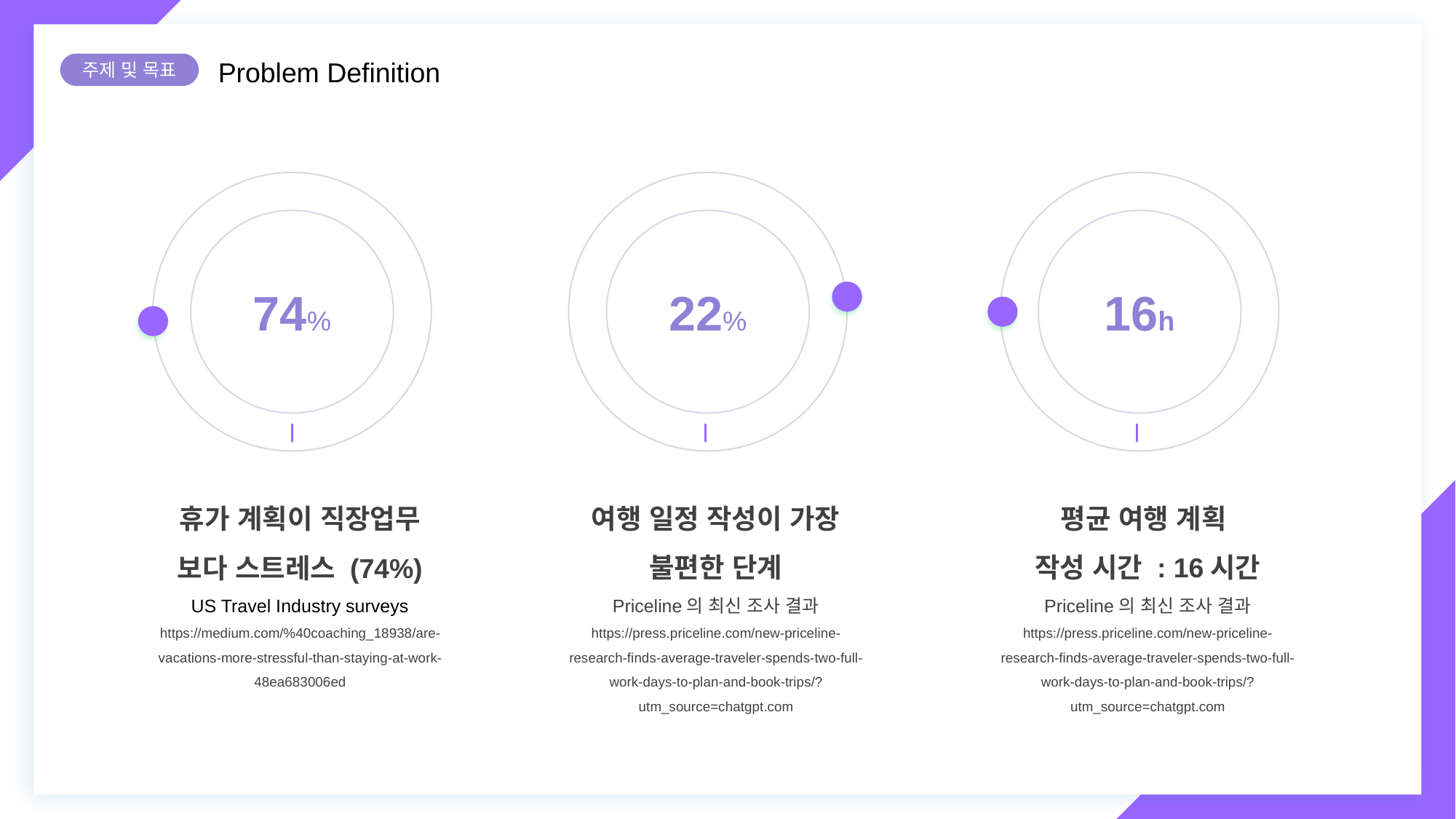

Problem Definition
주제 및 목표

74%

22%

16h

휴가 계획이 직장업무 보다 스트레스 (74%)
US Travel Industry surveys
https://medium.com/%40coaching_18938/are-vacations-more-stressful-than-staying-at-work-48ea683006ed
여행 일정 작성이 가장 불편한 단계
Priceline의 최신 조사 결과
https://press.priceline.com/new-priceline-research-finds-average-traveler-spends-two-full-work-days-to-plan-and-book-trips/?utm_source=chatgpt.com
평균 여행 계획
작성 시간 : 16시간
Priceline의 최신 조사 결과
https://press.priceline.com/new-priceline-research-finds-average-traveler-spends-two-full-work-days-to-plan-and-book-trips/?utm_source=chatgpt.com